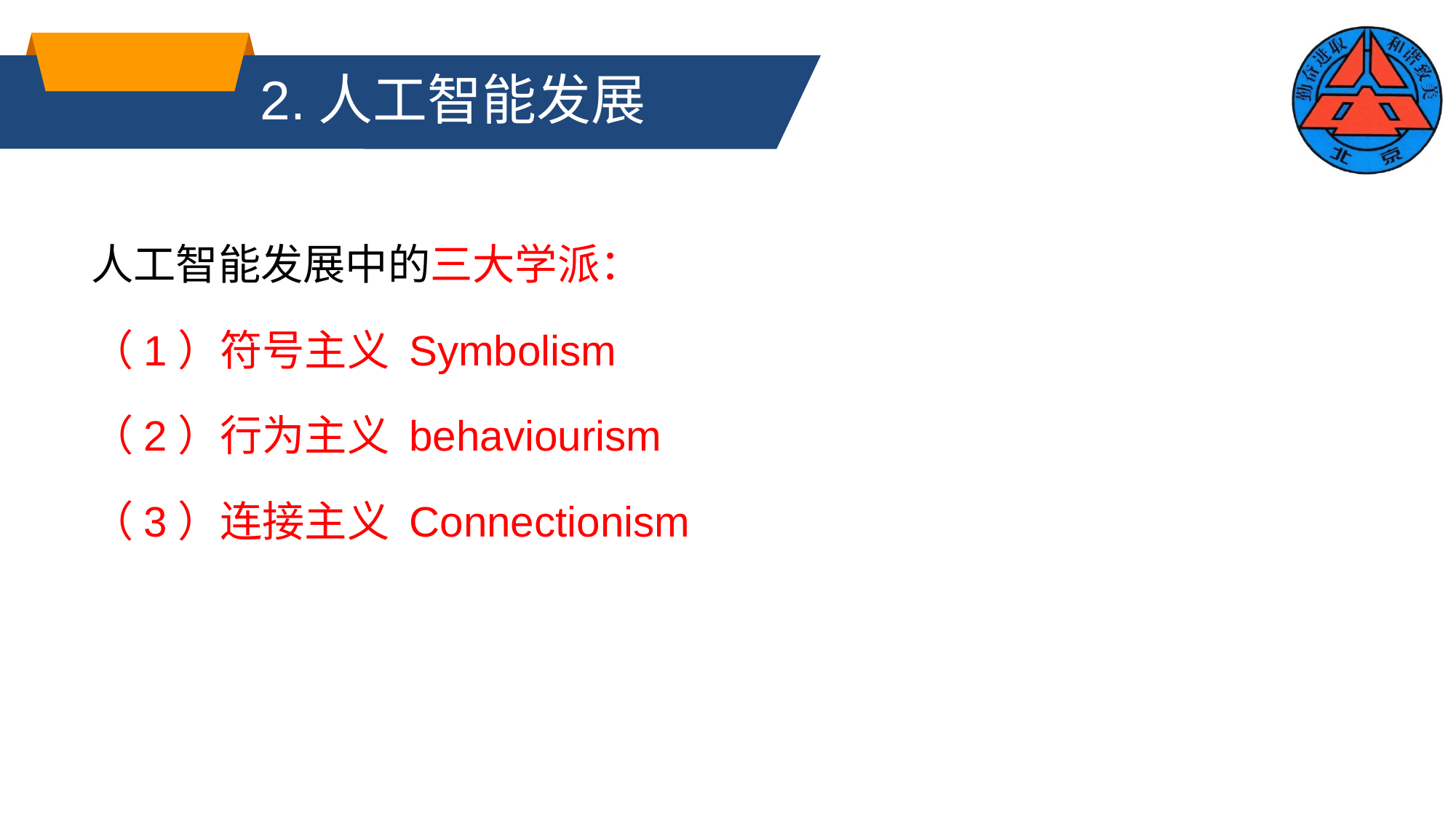

# 2.人工智能发展
人工智能发展中的三大学派：
（1）符号主义 Symbolism
（2）行为主义 behaviourism
（3）连接主义 Connectionism